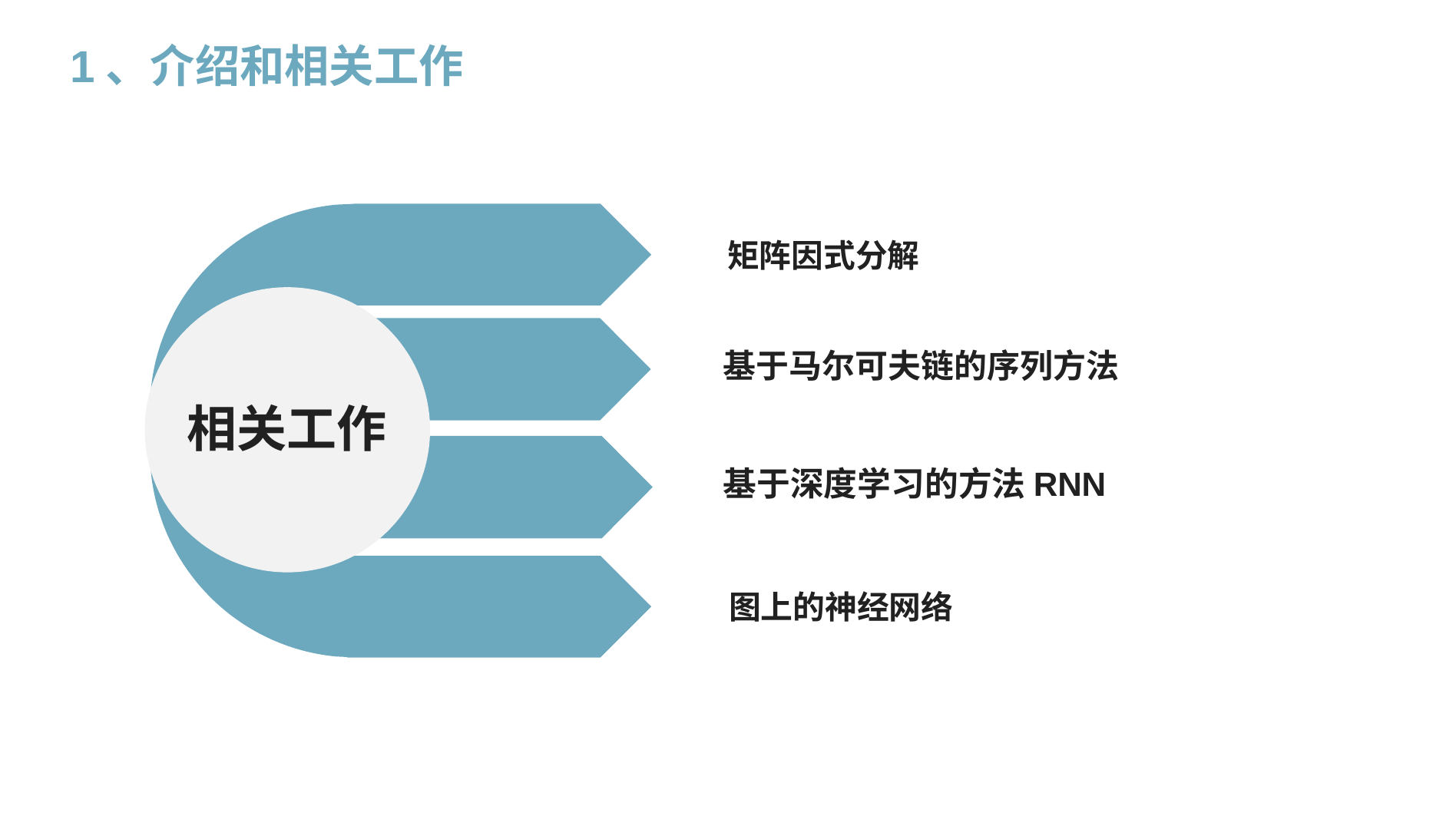

1、介绍和相关工作

相关工作

矩阵因式分解
基于马尔可夫链的序列方法
基于深度学习的方法RNN
图上的神经网络